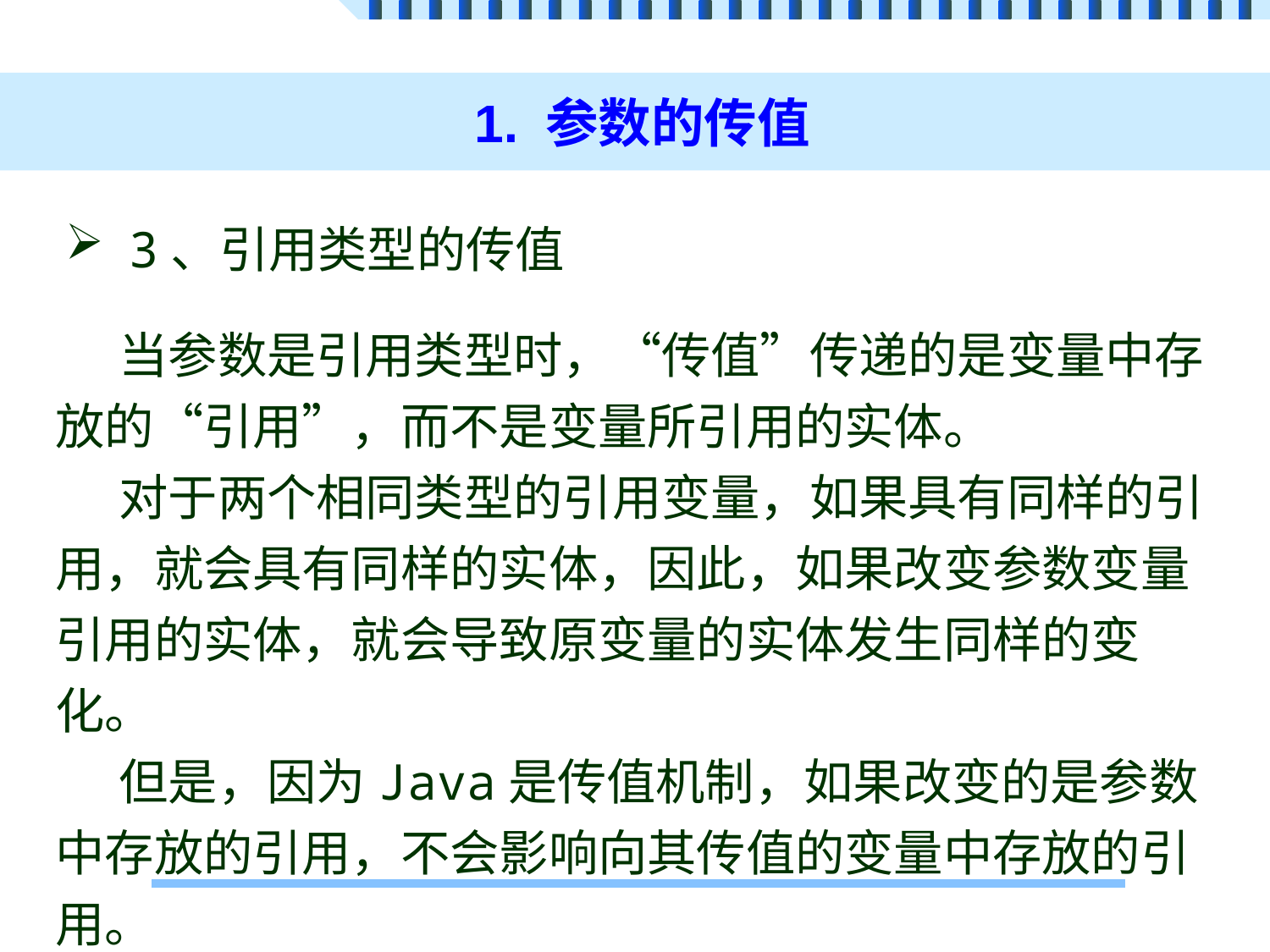

# 1. 参数的传值
3、引用类型的传值
当参数是引用类型时，“传值”传递的是变量中存放的“引用”，而不是变量所引用的实体。
对于两个相同类型的引用变量，如果具有同样的引用，就会具有同样的实体，因此，如果改变参数变量引用的实体，就会导致原变量的实体发生同样的变化。
但是，因为Java是传值机制，如果改变的是参数中存放的引用，不会影响向其传值的变量中存放的引用。